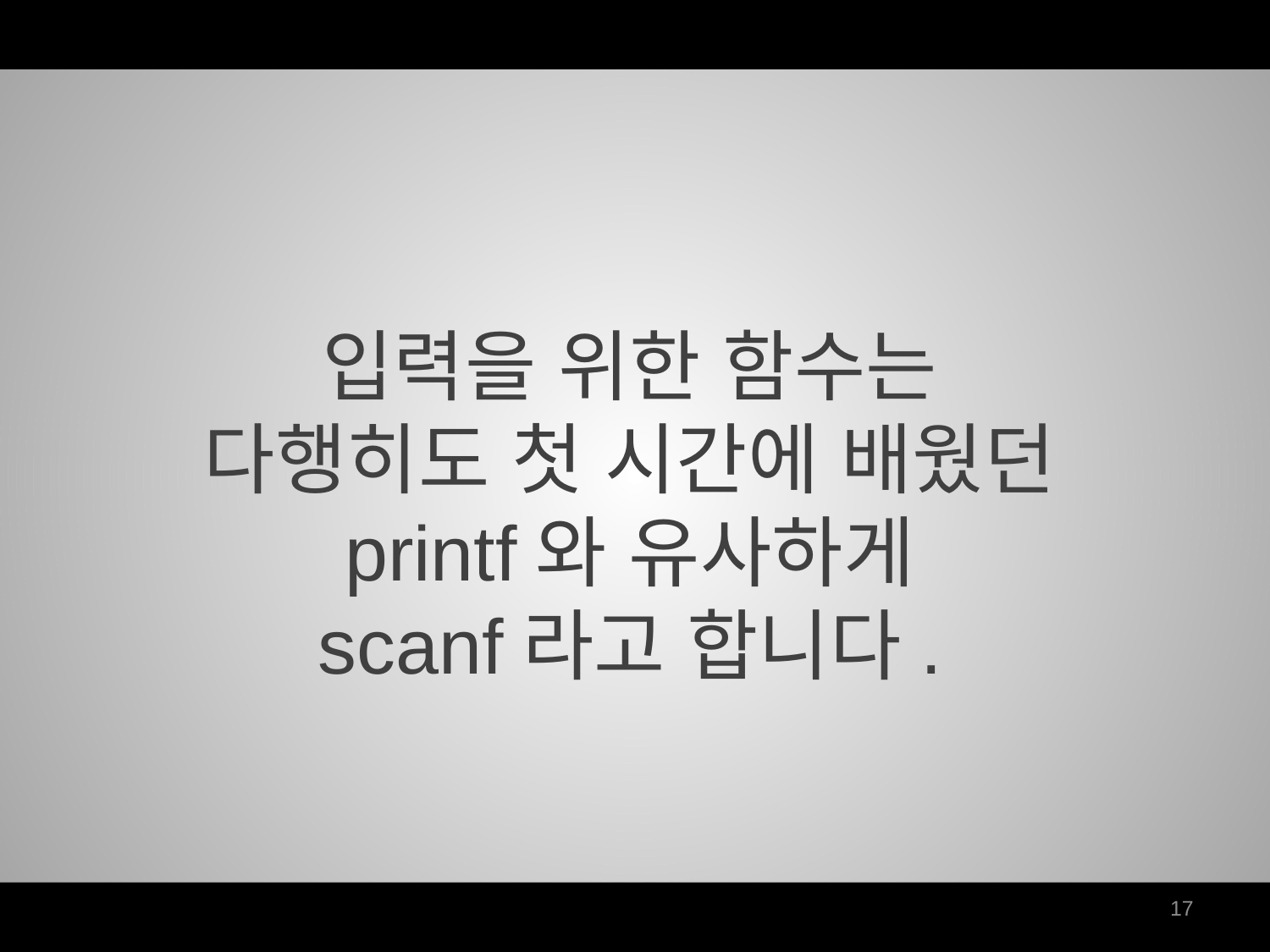

입력을 위한 함수는
다행히도 첫 시간에 배웠던
printf와 유사하게
scanf라고 합니다.
17